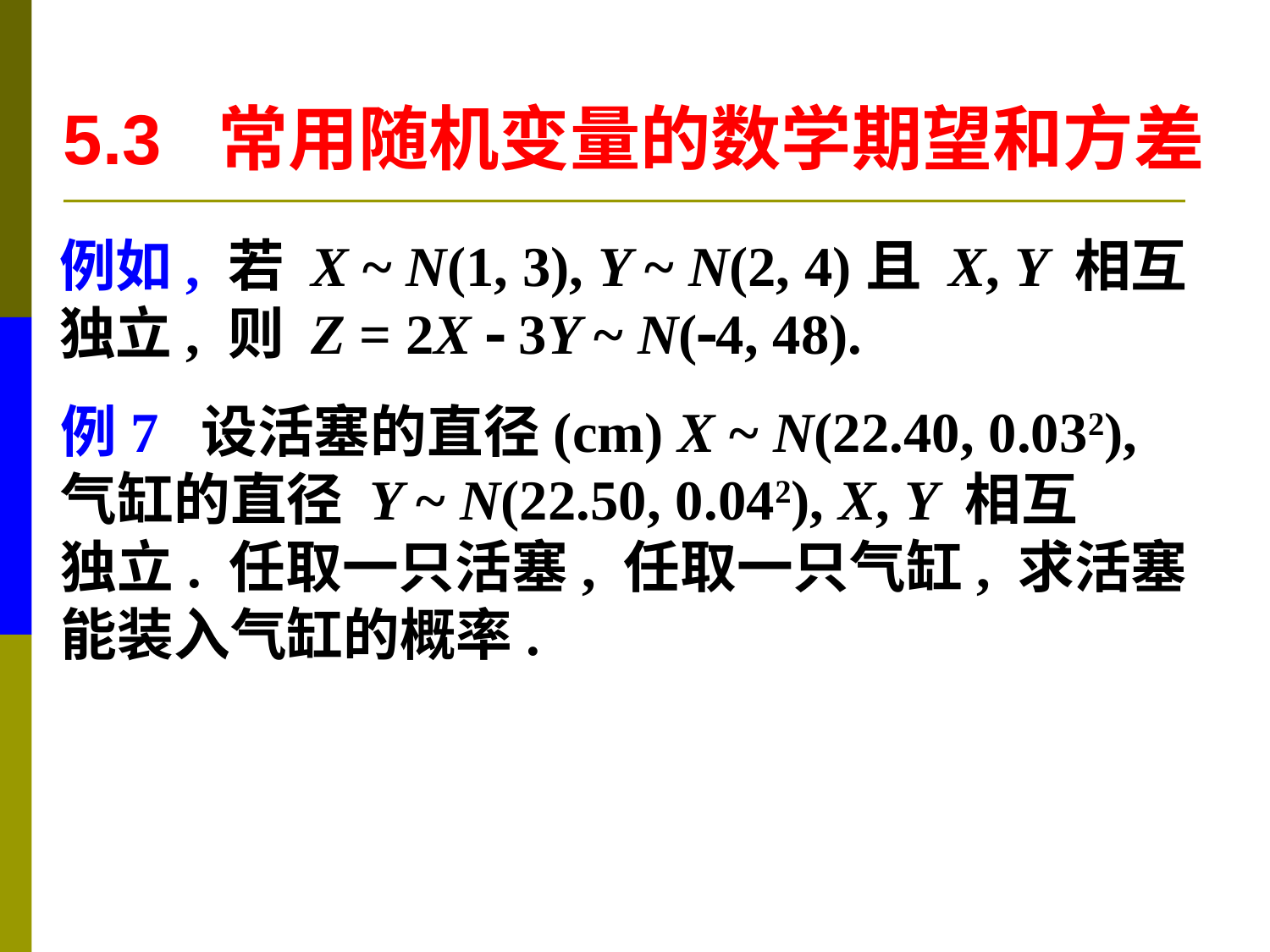

5.3  常用随机变量的数学期望和方差
例如, 若 X ~ N(1, 3), Y ~ N(2, 4)且 X, Y 相互
独立, 则 Z = 2X − 3Y ~ N(−4, 48).
例7  设活塞的直径(cm) X ~ N(22.40, 0.032),
气缸的直径 Y ~ N(22.50, 0.042), X, Y 相互
独立. 任取一只活塞, 任取一只气缸, 求活塞
能装入气缸的概率.